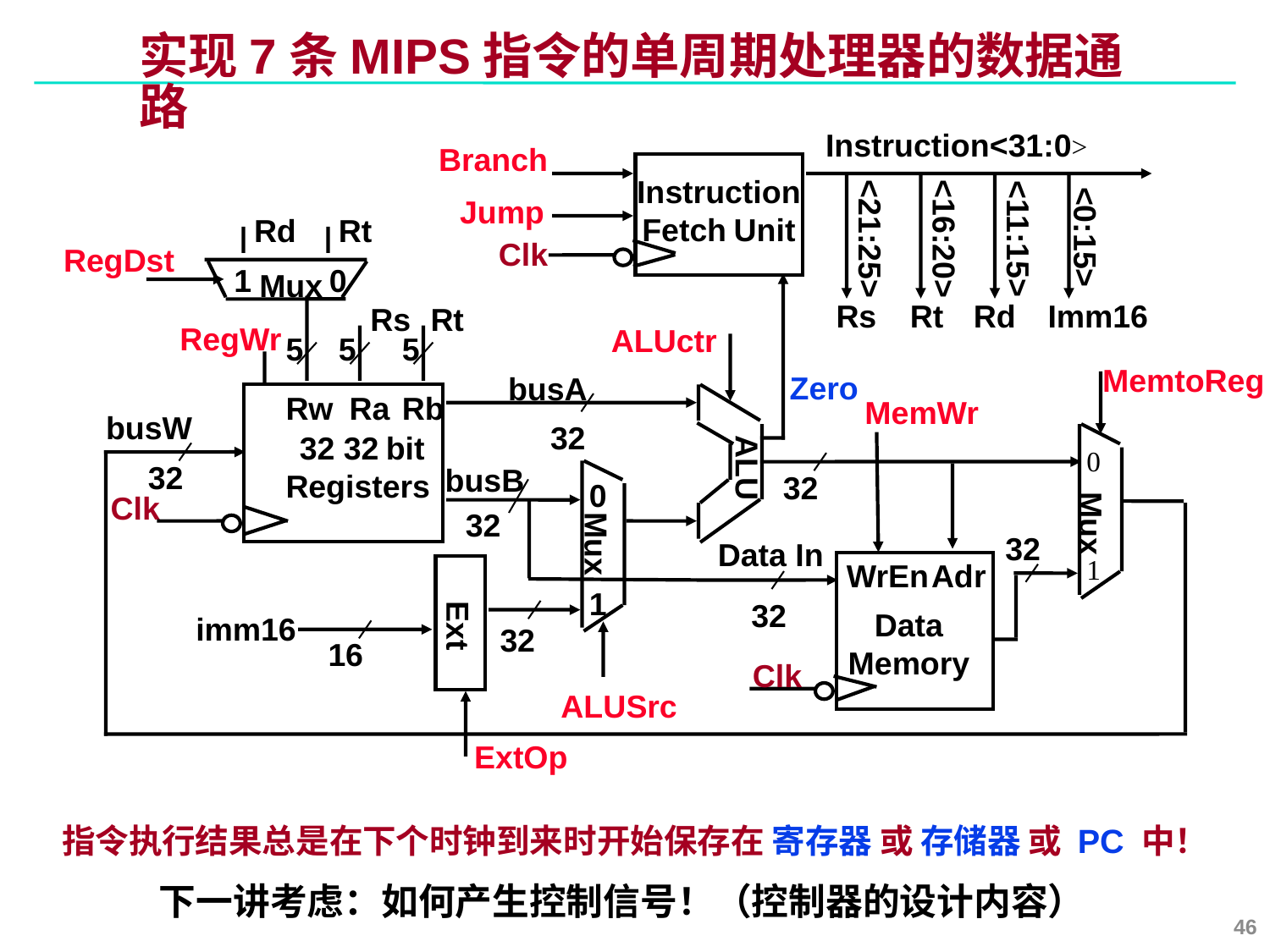

# 实现7条MIPS指令的单周期处理器的数据通路
Instruction<31:0>
Branch

Instruction
Fetch Unit

Jump
Rd
Rt
<0:15>
<21:25>
<16:20>
<11:15>

Clk
RegDst

1
0

Mux

Rs
Rt
Rd
Imm16
Rs
Rt

RegWr
ALUctr
5
5
5

MemtoReg
Zero
busA

Rw
Ra
Rb

MemWr

busW

32
  32 32 bit
Registers

0
ALU

32

busB

32

0

Clk
Mux

32

Mux

32
Data In
1
WrEn
Adr

1

32
Data
Memory
Ext

imm16

32

16

Clk

ALUSrc

ExtOp

指令执行结果总是在下个时钟到来时开始保存在 寄存器 或 存储器 或 PC 中！
下一讲考虑：如何产生控制信号！（控制器的设计内容）
46